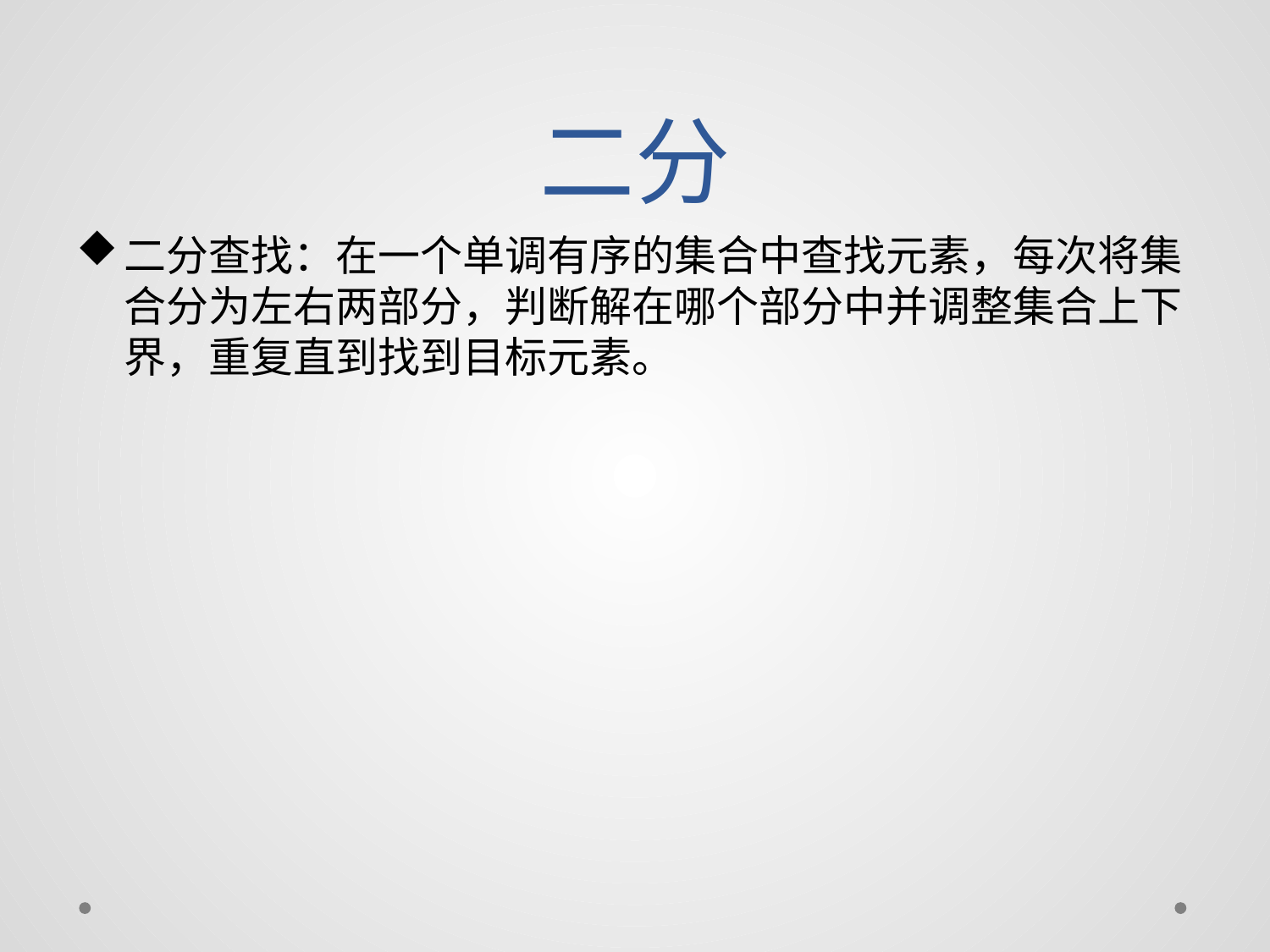

# 二分
二分查找：在一个单调有序的集合中查找元素，每次将集合分为左右两部分，判断解在哪个部分中并调整集合上下界，重复直到找到目标元素。